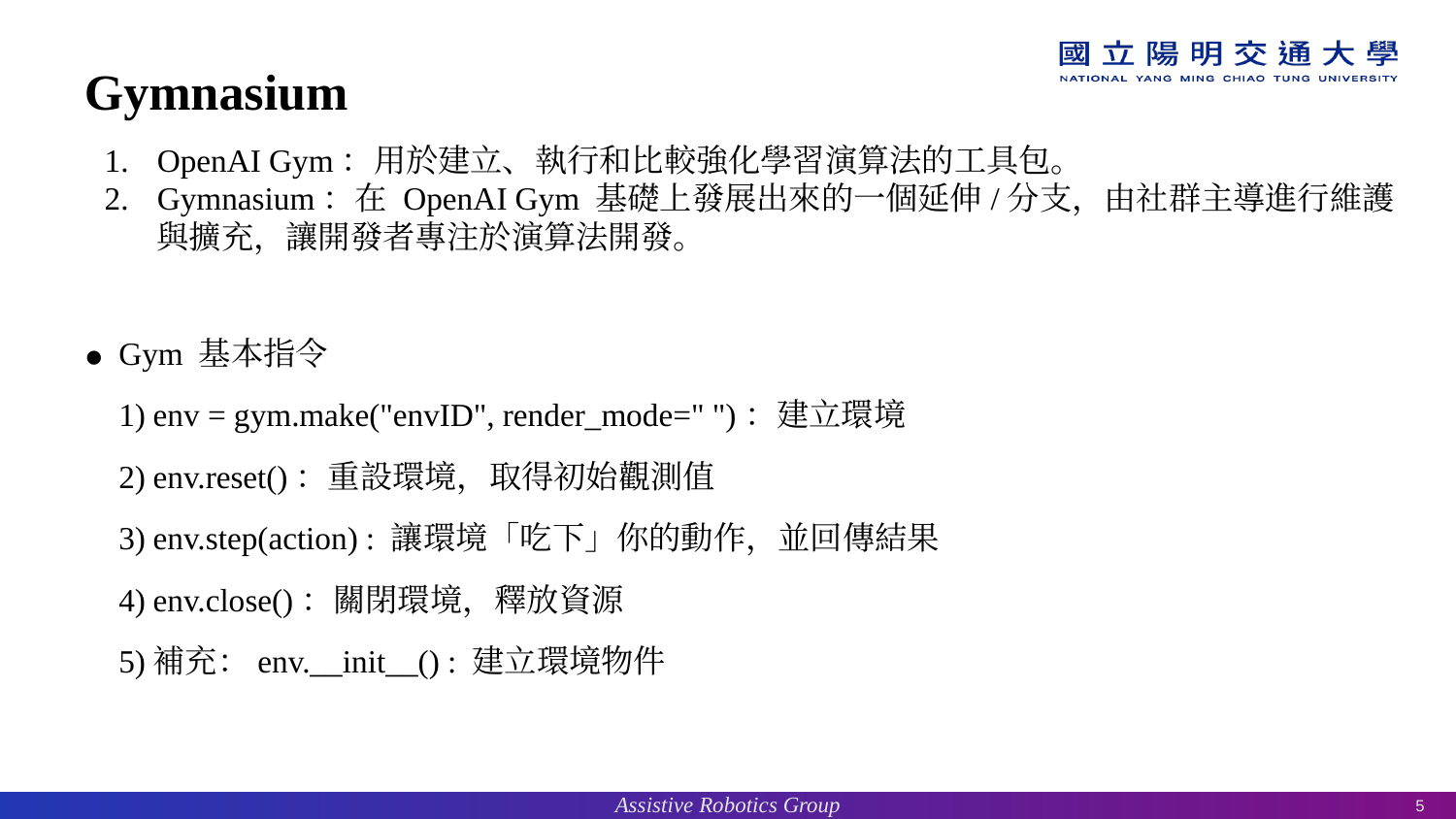

Gymnasium
OpenAI Gym：用於建立、執行和比較強化學習演算法的工具包。
Gymnasium：在 OpenAI Gym 基礎上發展出來的一個延伸/分支，由社群主導進行維護與擴充，讓開發者專注於演算法開發。

Gym 基本指令
env = gym.make("envID", render_mode=" ")：建立環境
env.reset()：重設環境，取得初始觀測值
env.step(action) : 讓環境「吃下」你的動作，並回傳結果
env.close()：關閉環境，釋放資源
補充：env.__init__() : 建立環境物件